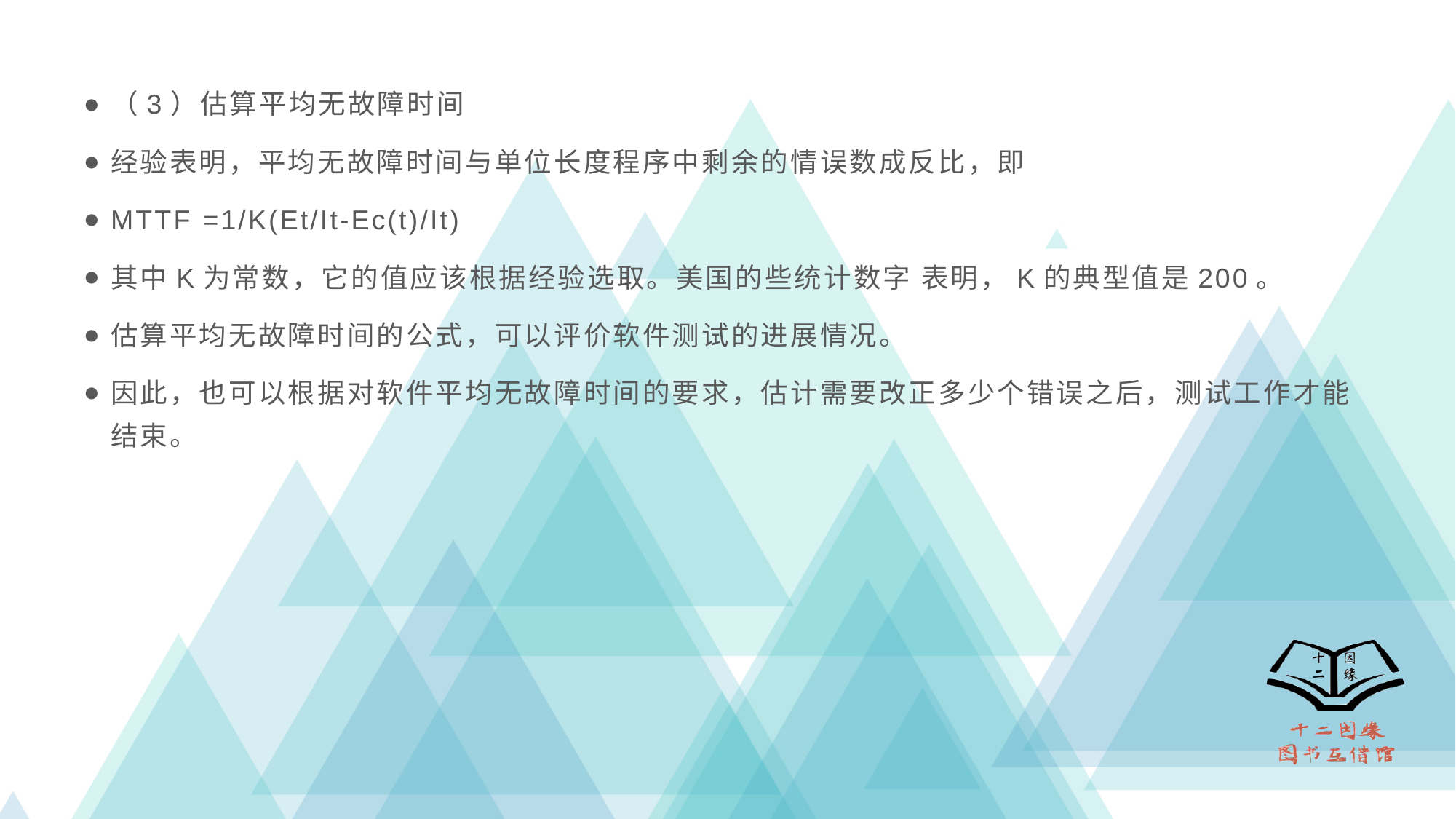

（3）估算平均无故障时间
经验表明，平均无故障时间与单位长度程序中剩余的情误数成反比，即
MTTF =1/K(Et/It-Ec(t)/It)
其中K为常数，它的值应该根据经验选取。美国的些统计数字 表明，K的典型值是200。
估算平均无故障时间的公式，可以评价软件测试的进展情况。
因此，也可以根据对软件平均无故障时间的要求，估计需要改正多少个错误之后，测试工作才能结束。